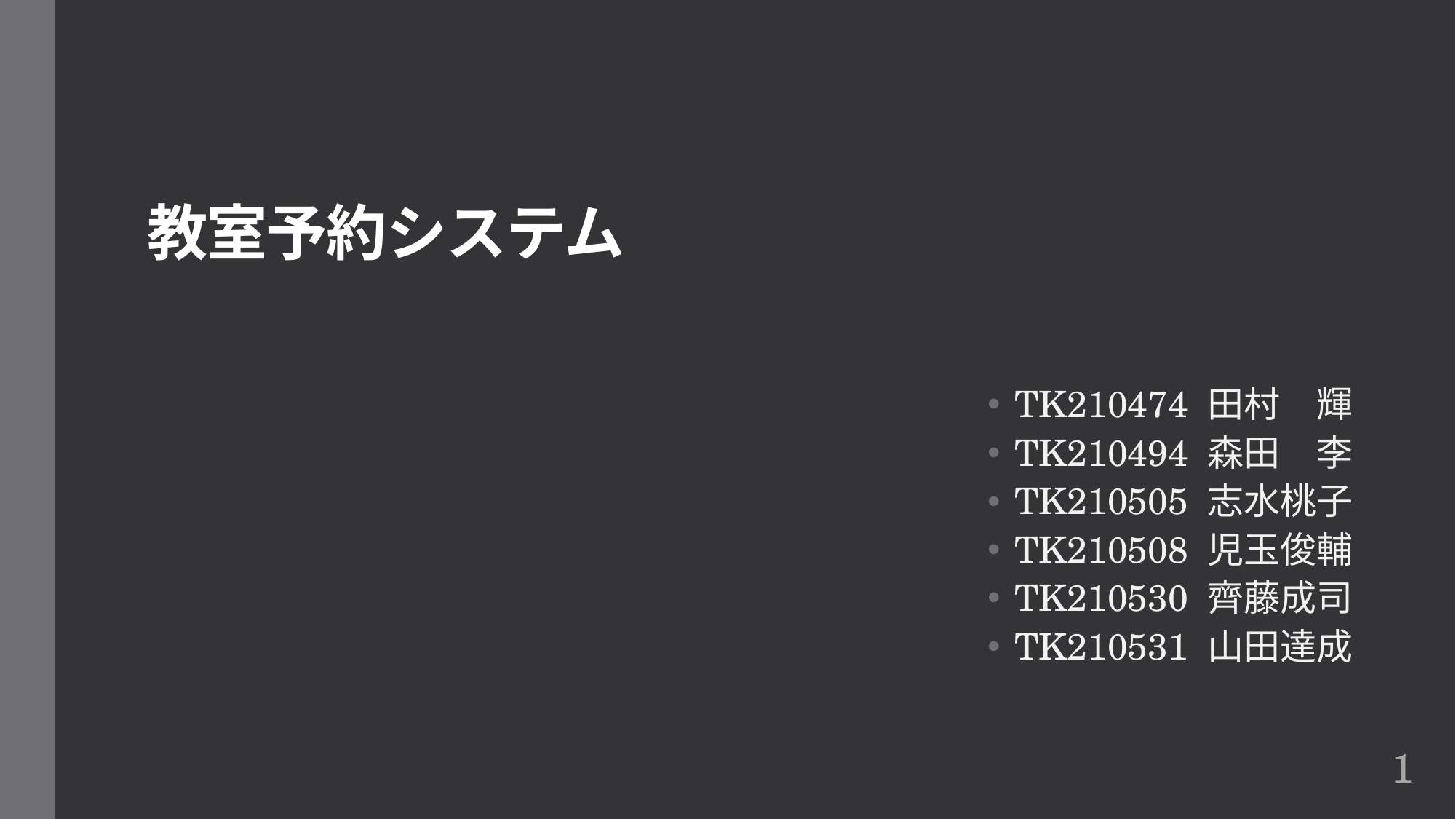

# 教室予約システム
TK210474 田村　輝
TK210494 森田　李
TK210505 志水桃子
TK210508 児玉俊輔
TK210530 齊藤成司
TK210531 山田達成

1